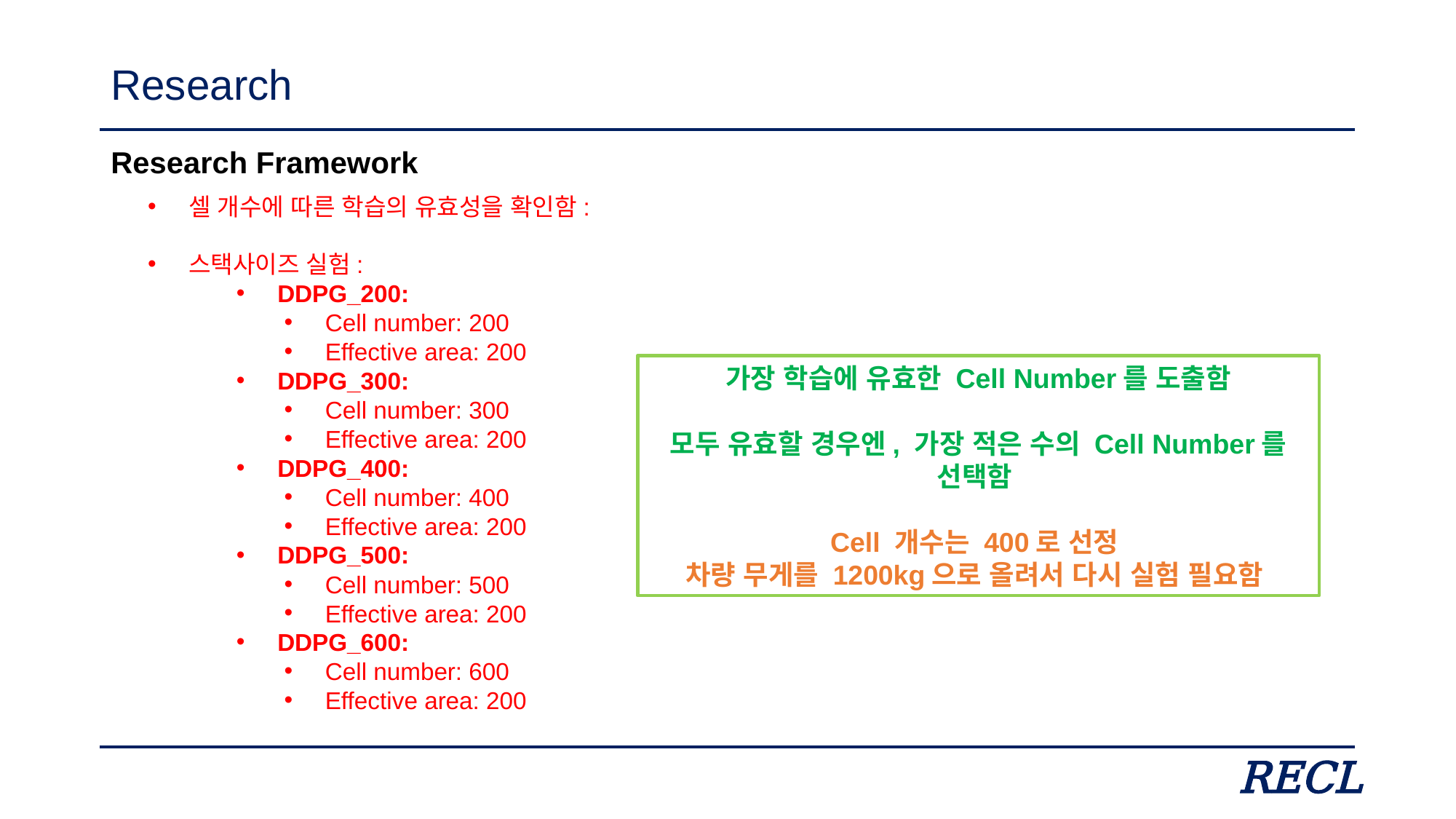

# Research
Research Framework

셀 개수에 따른 학습의 유효성을 확인함:

스택사이즈 실험:
DDPG_200:
Cell number: 200
Effective area: 200
DDPG_300:
Cell number: 300
Effective area: 200
DDPG_400:
Cell number: 400
Effective area: 200
DDPG_500:
Cell number: 500
Effective area: 200
DDPG_600:
Cell number: 600
Effective area: 200

가장 학습에 유효한 Cell Number를 도출함

모두 유효할 경우엔, 가장 적은 수의 Cell Number를 선택함

Cell 개수는 400로 선정
차량 무게를 1200kg으로 올려서 다시 실험 필요함
RECL